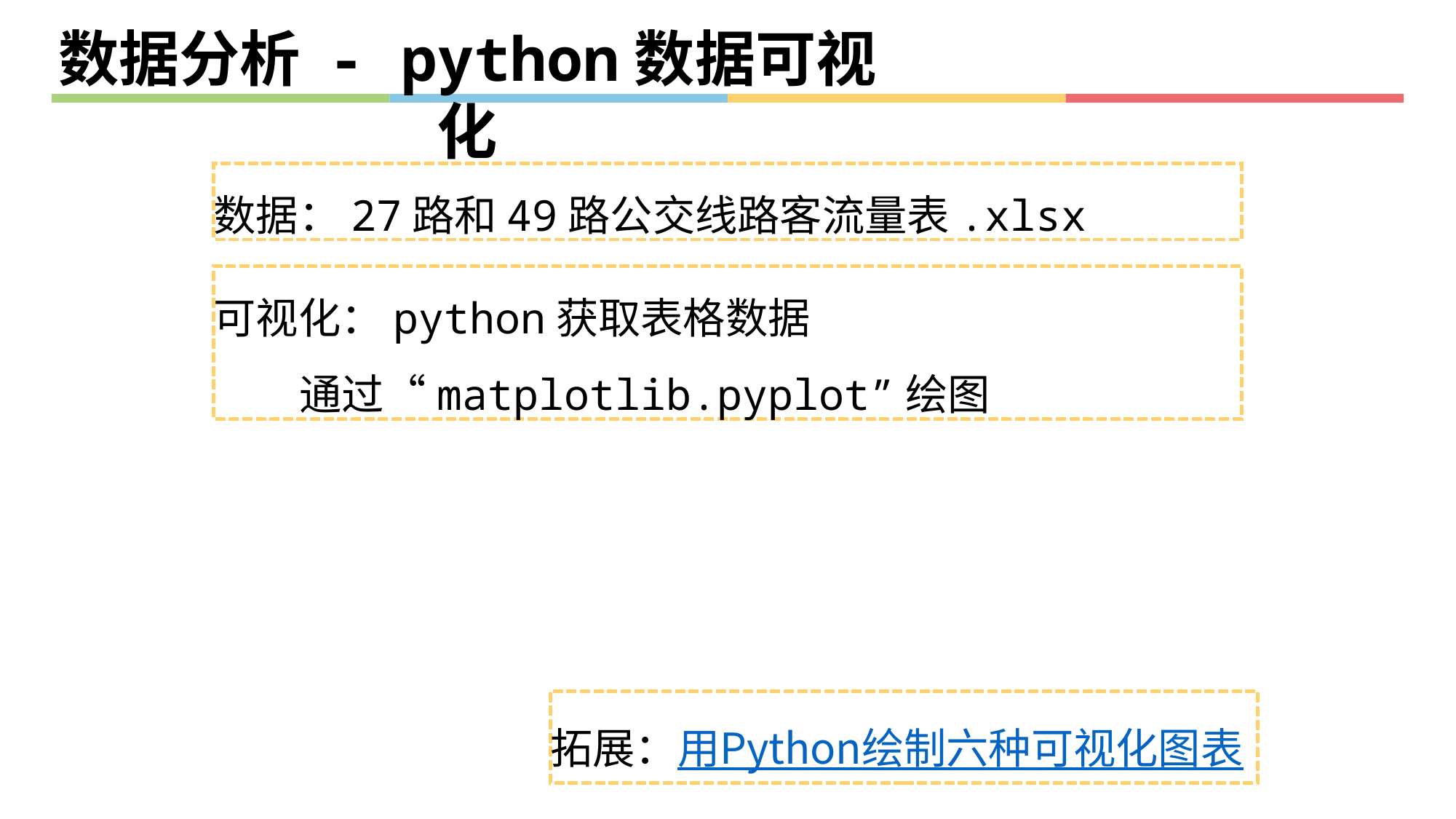

数据分析 - python数据可视化
数据：27路和49路公交线路客流量表.xlsx
可视化：python获取表格数据
        通过“matplotlib.pyplot”绘图
拓展：用Python绘制六种可视化图表